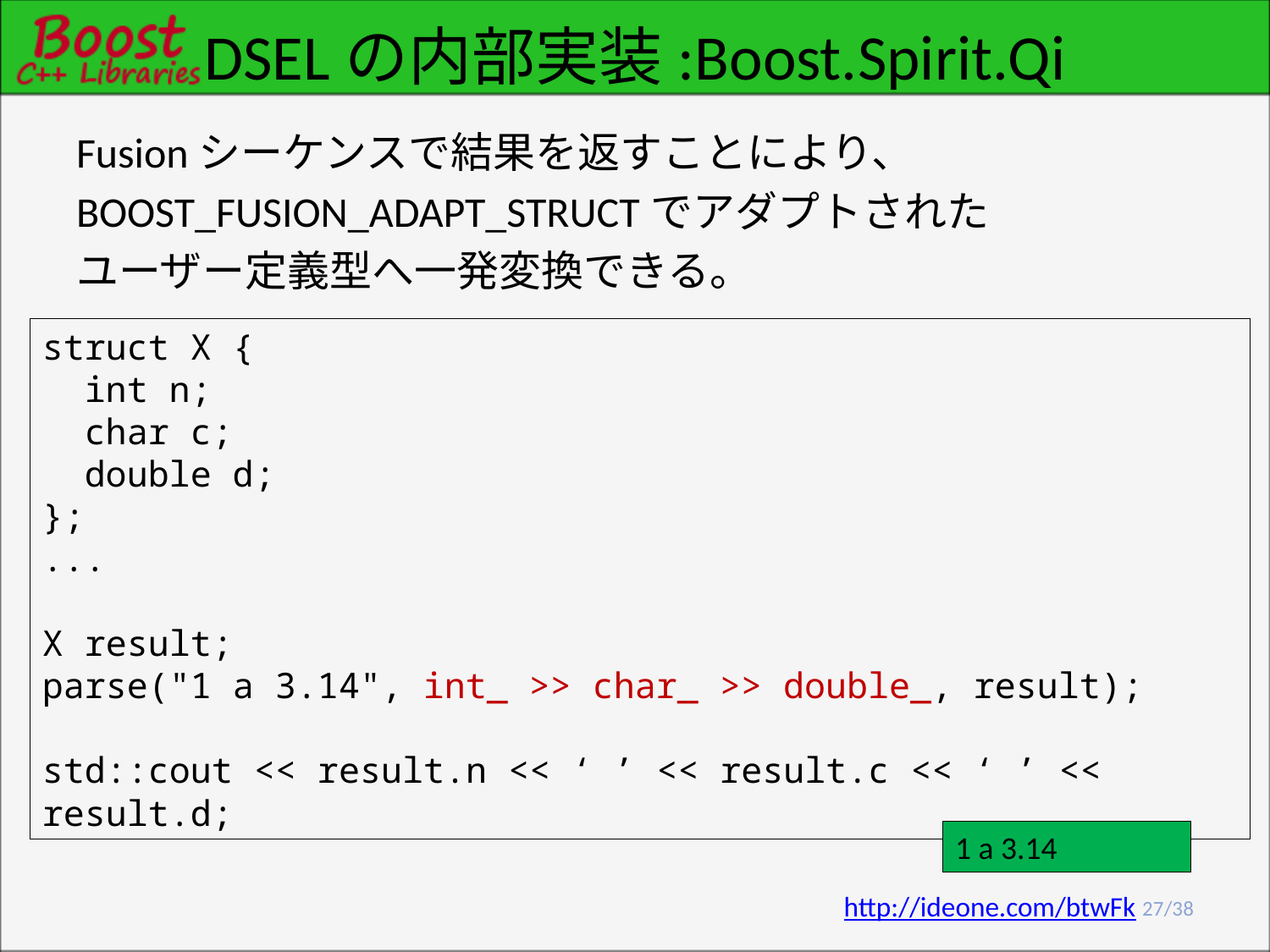

# DSELの内部実装:Boost.Spirit.Qi
Fusionシーケンスで結果を返すことにより、
BOOST_FUSION_ADAPT_STRUCTでアダプトされた
ユーザー定義型へ一発変換できる。
struct X {
  int n;
  char c;
  double d;
};
...

X result;
parse("1 a 3.14", int_ >> char_ >> double_, result);

std::cout << result.n << ‘ ’ << result.c << ‘ ’ << result.d;
1 a 3.14
27/38
http://ideone.com/btwFk